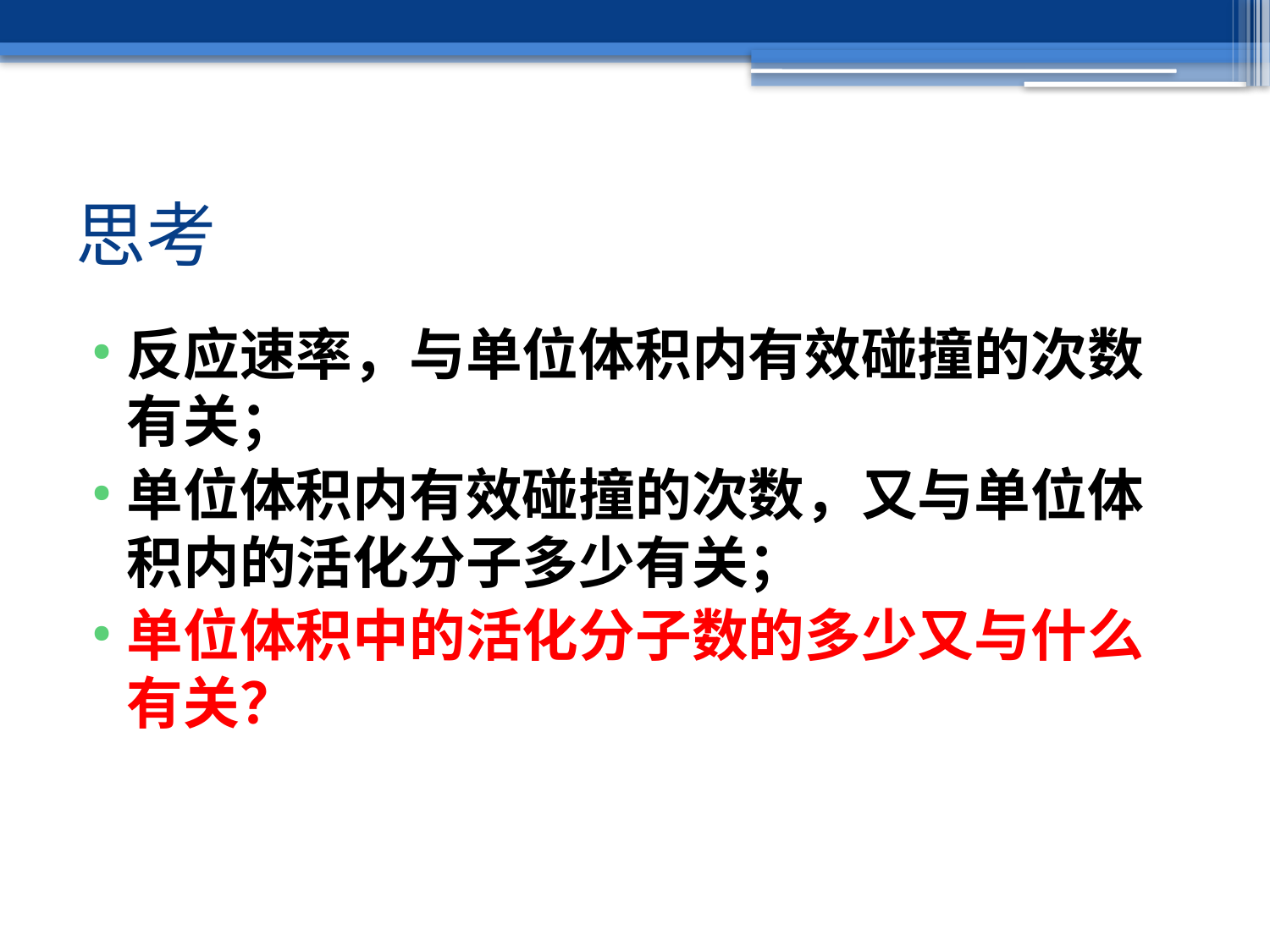

# 思考
反应速率，与单位体积内有效碰撞的次数有关；
单位体积内有效碰撞的次数，又与单位体积内的活化分子多少有关；
单位体积中的活化分子数的多少又与什么有关？